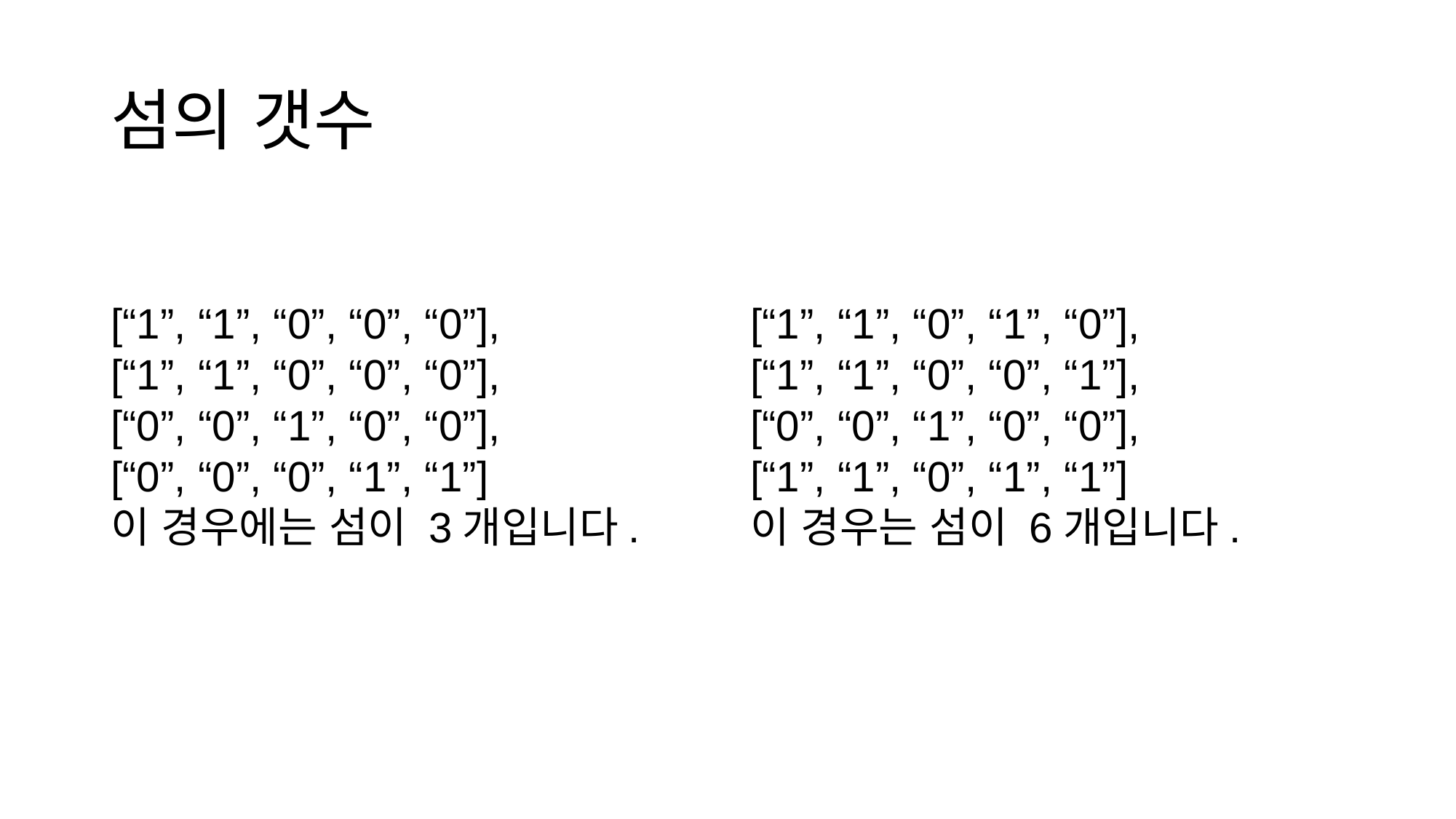

# 섬의 갯수
[“1”, “1”, “0”, “0”, “0”],
[“1”, “1”, “0”, “0”, “0”],
[“0”, “0”, “1”, “0”, “0”],
[“0”, “0”, “0”, “1”, “1”]
이 경우에는 섬이 3개입니다.
[“1”, “1”, “0”, “1”, “0”],
[“1”, “1”, “0”, “0”, “1”],
[“0”, “0”, “1”, “0”, “0”],
[“1”, “1”, “0”, “1”, “1”]
이 경우는 섬이 6개입니다.